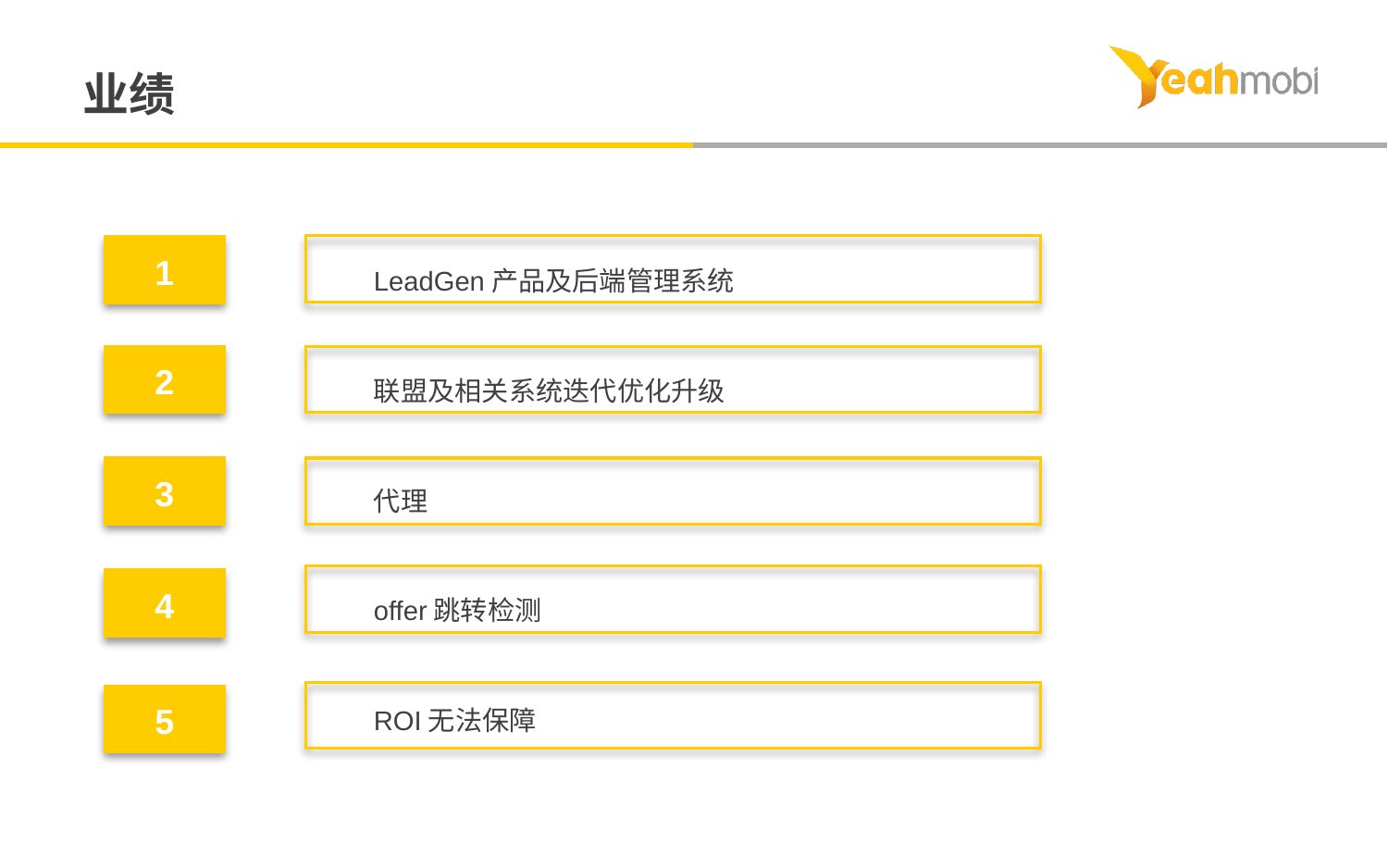

业绩

LeadGen产品及后端管理系统

联盟及相关系统迭代优化升级

代理

offer跳转检测

ROI无法保障

1

2

3

4

5